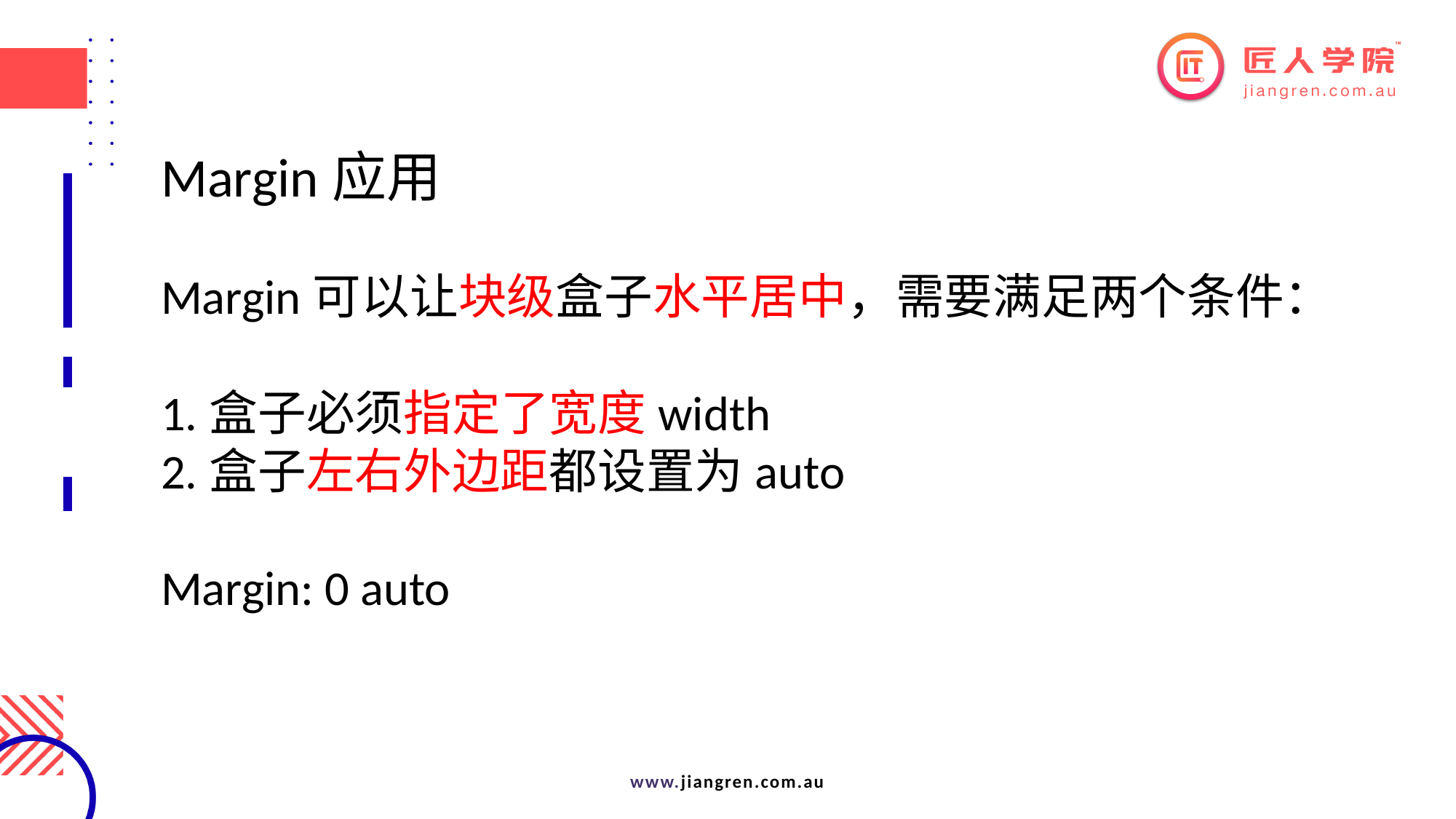

Margin应用

Margin可以让块级盒子水平居中，需要满足两个条件：

1.盒子必须指定了宽度width
2.盒子左右外边距都设置为auto

Margin: 0 auto